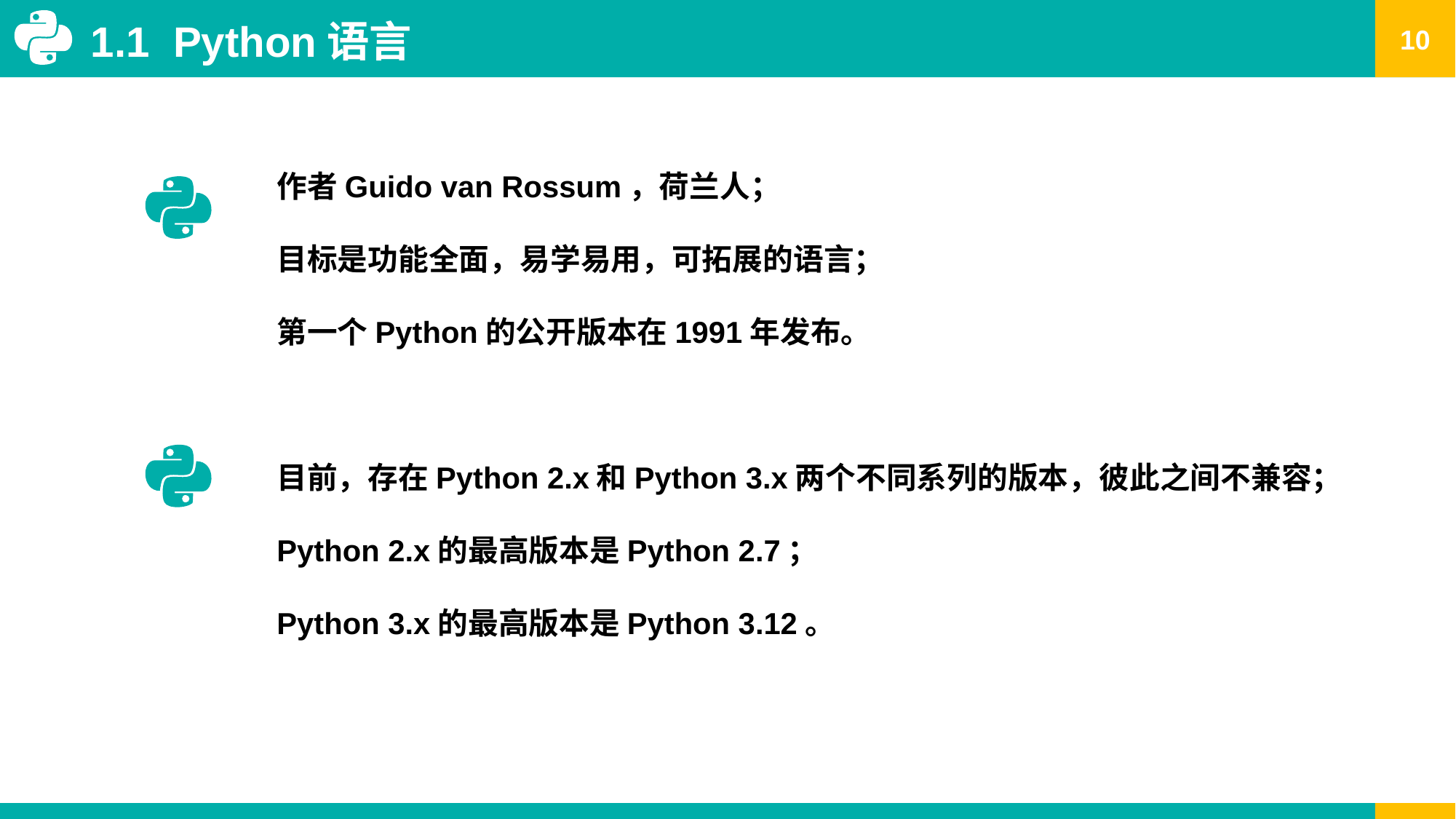

1.1  Python语言
作者Guido van Rossum，荷兰人；

目标是功能全面，易学易用，可拓展的语言；

第一个Python的公开版本在1991年发布。

目前，存在Python 2.x和Python 3.x两个不同系列的版本，彼此之间不兼容；

Python 2.x的最高版本是Python 2.7；

Python 3.x的最高版本是Python 3.12。